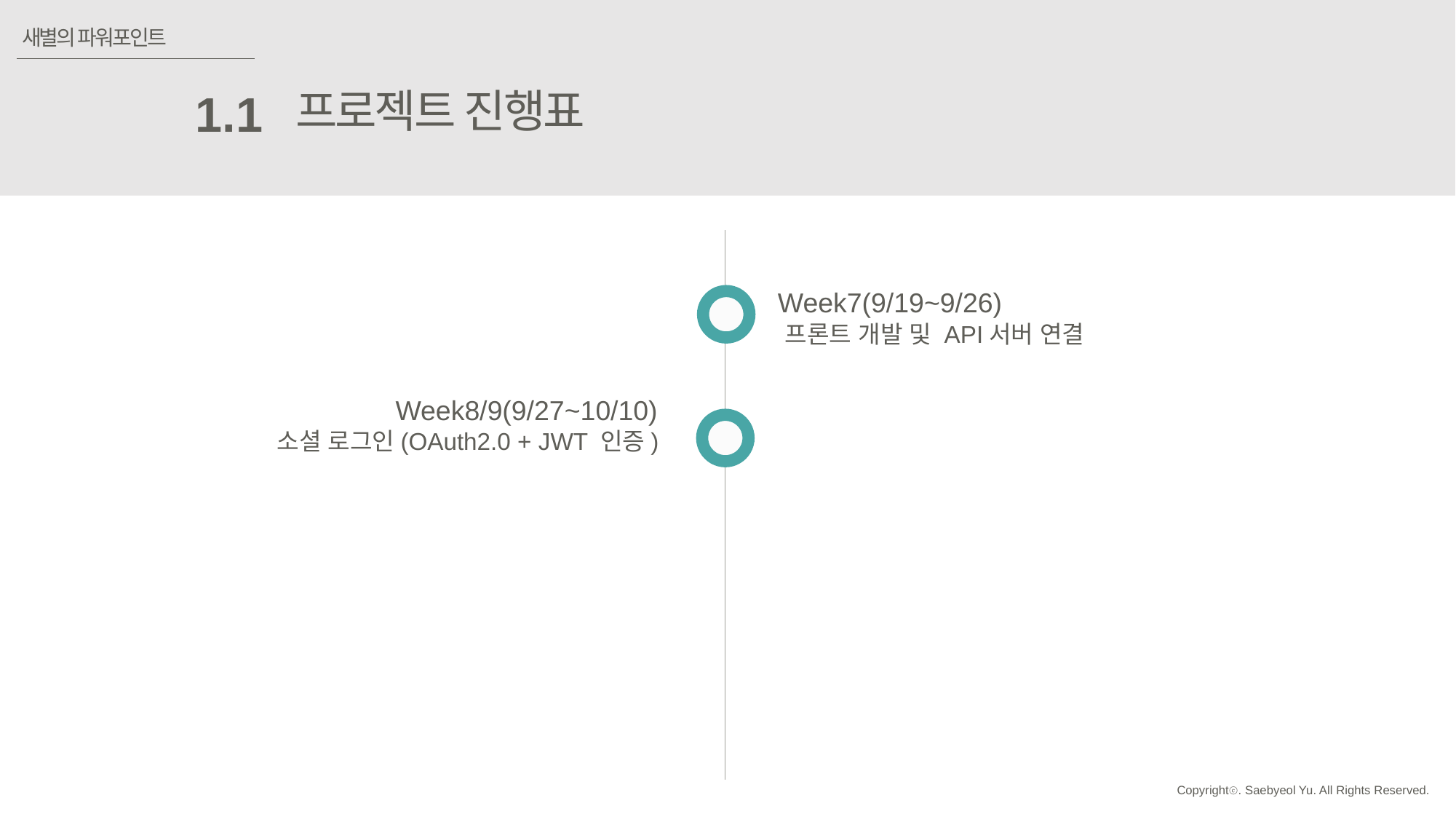

새별의 파워포인트
프로젝트 진행표
1.1

Week7(9/19~9/26)
프론트 개발 및 API서버 연결
Week8/9(9/27~10/10)
소셜 로그인(OAuth2.0 + JWT 인증)